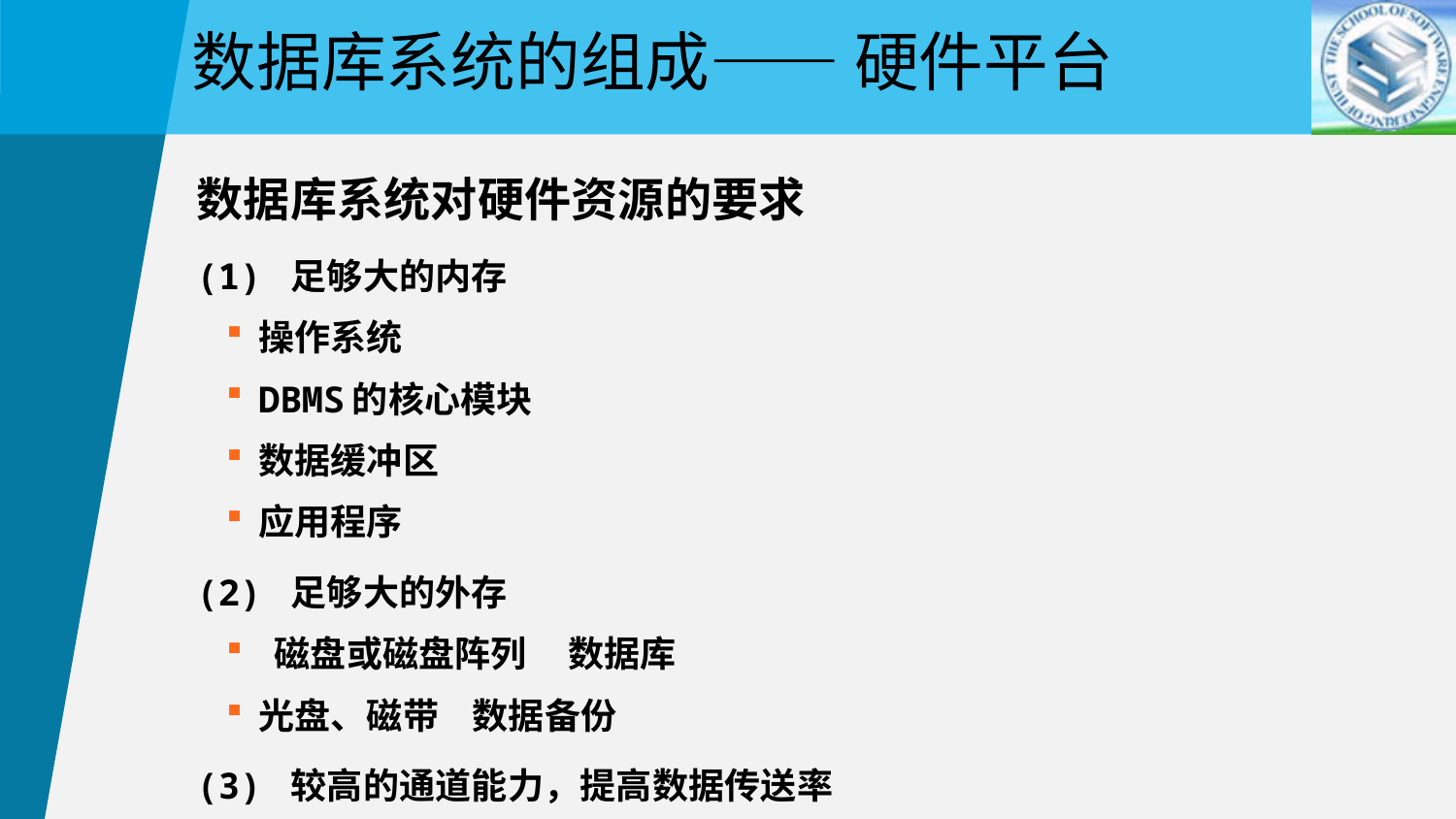

数据库系统的组成—— 硬件平台
数据库系统对硬件资源的要求
(1) 足够大的内存
操作系统
DBMS的核心模块
数据缓冲区
应用程序
(2) 足够大的外存
 磁盘或磁盘阵列     数据库
光盘、磁带    数据备份
(3) 较高的通道能力，提高数据传送率